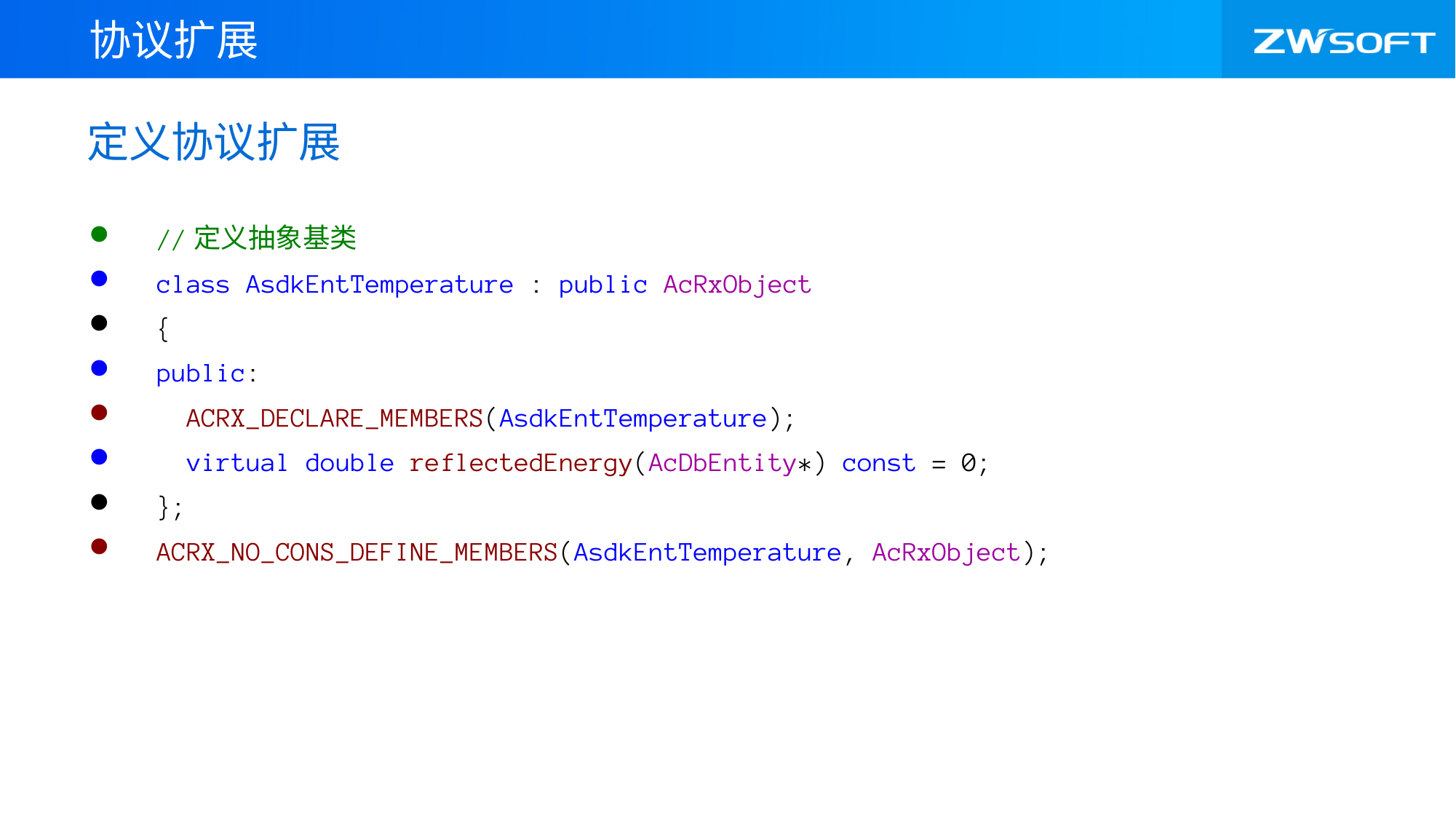

协议扩展
# 定义协议扩展
//定义抽象基类
class AsdkEntTemperature : public AcRxObject
{
public:
  ACRX_DECLARE_MEMBERS(AsdkEntTemperature);
  virtual double reflectedEnergy(AcDbEntity*) const = 0;
};
ACRX_NO_CONS_DEFINE_MEMBERS(AsdkEntTemperature, AcRxObject);